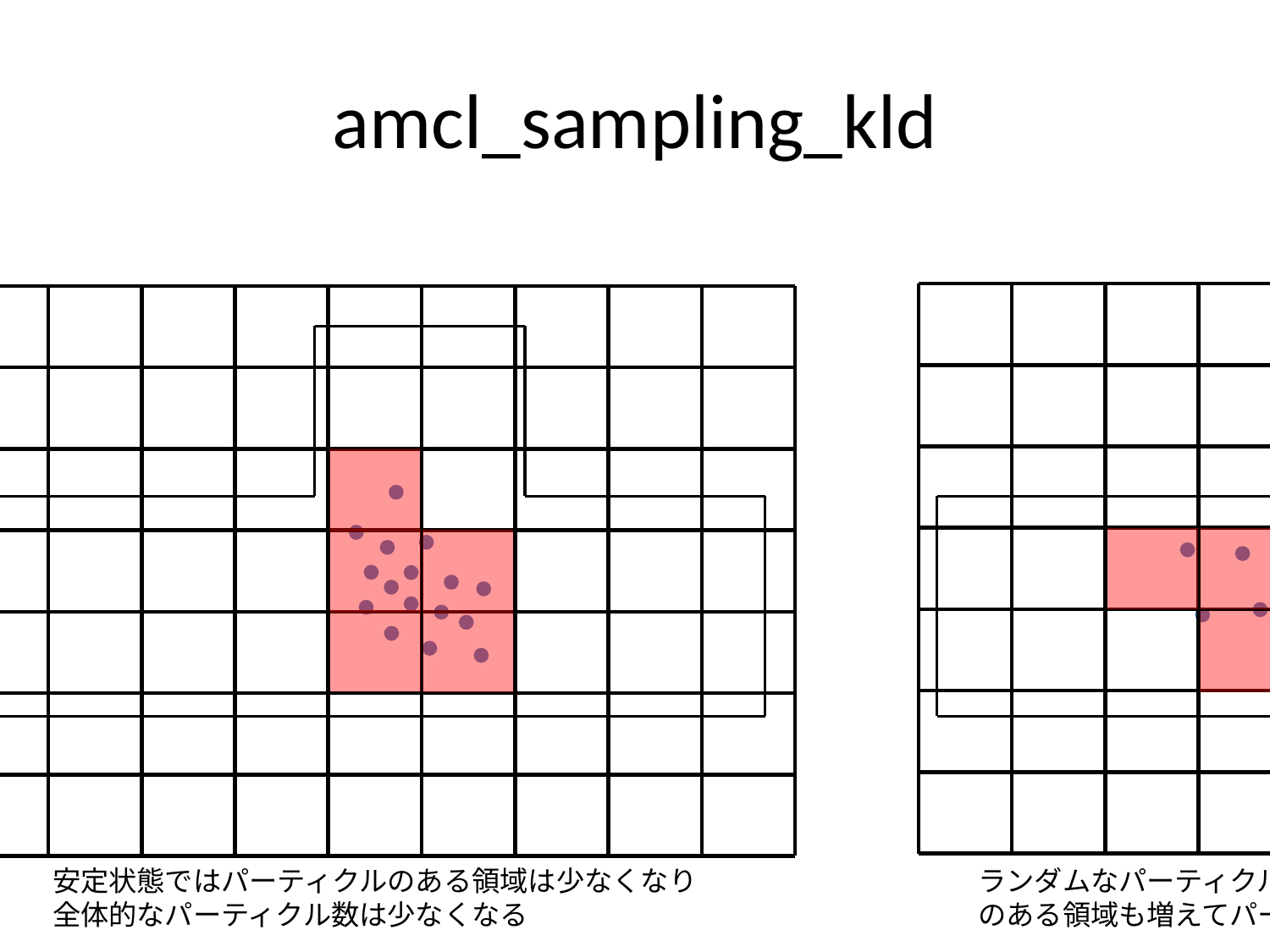

# amcl_sampling_kld

安定状態ではパーティクルのある領域は少なくなり全体的なパーティクル数は少なくなる
ランダムなパーティクルが多くなるとパーティクルのある領域も増えてパーティクル数が多くなる